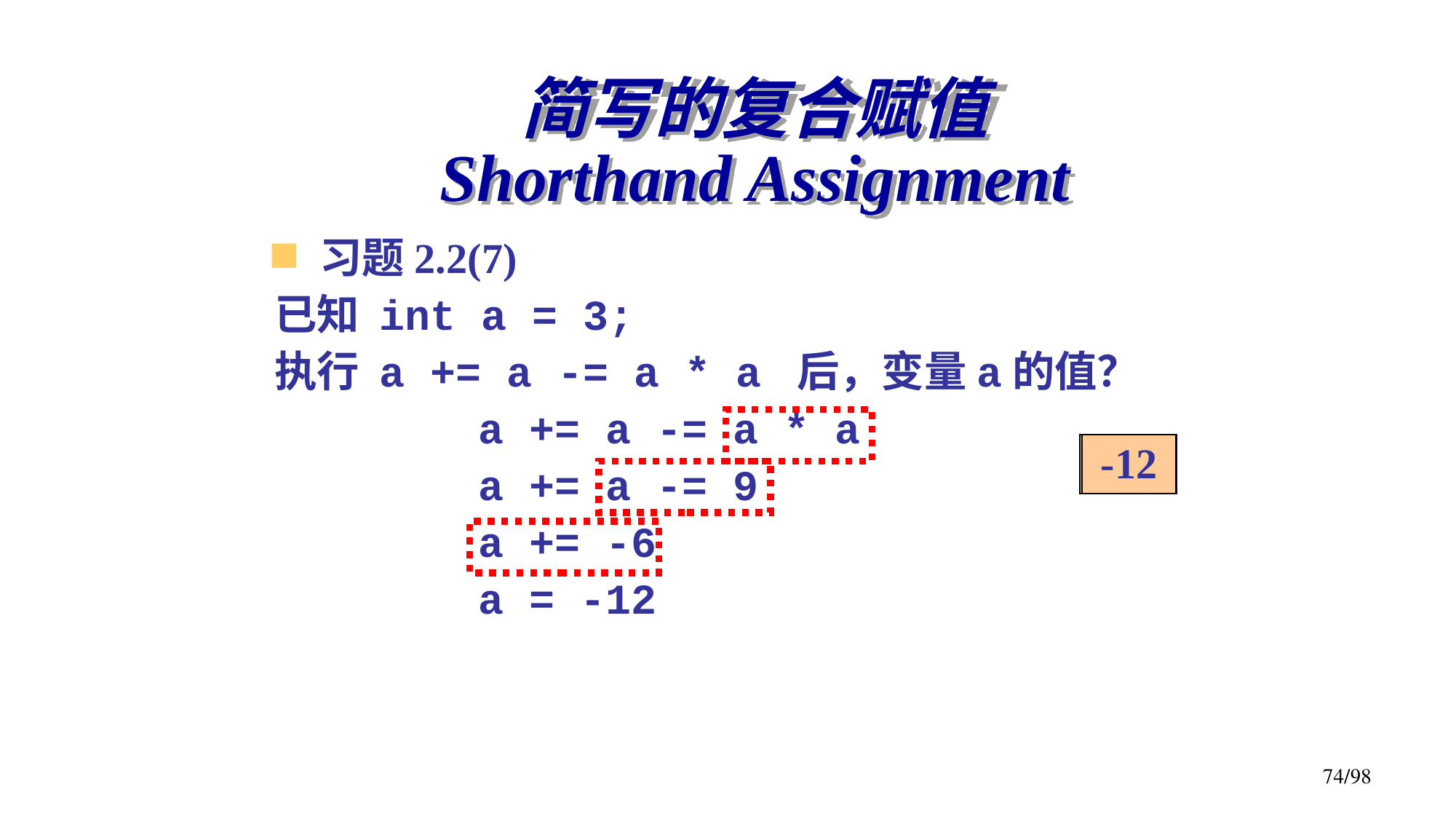

# 简写的复合赋值 Shorthand Assignment
习题2.2(7)
已知 int a = 3;
执行 a += a -= a * a 后，变量a的值？
        a += a -= a * a
        a += a -= 9
        a += -6
        a = -12

3
-6
-12